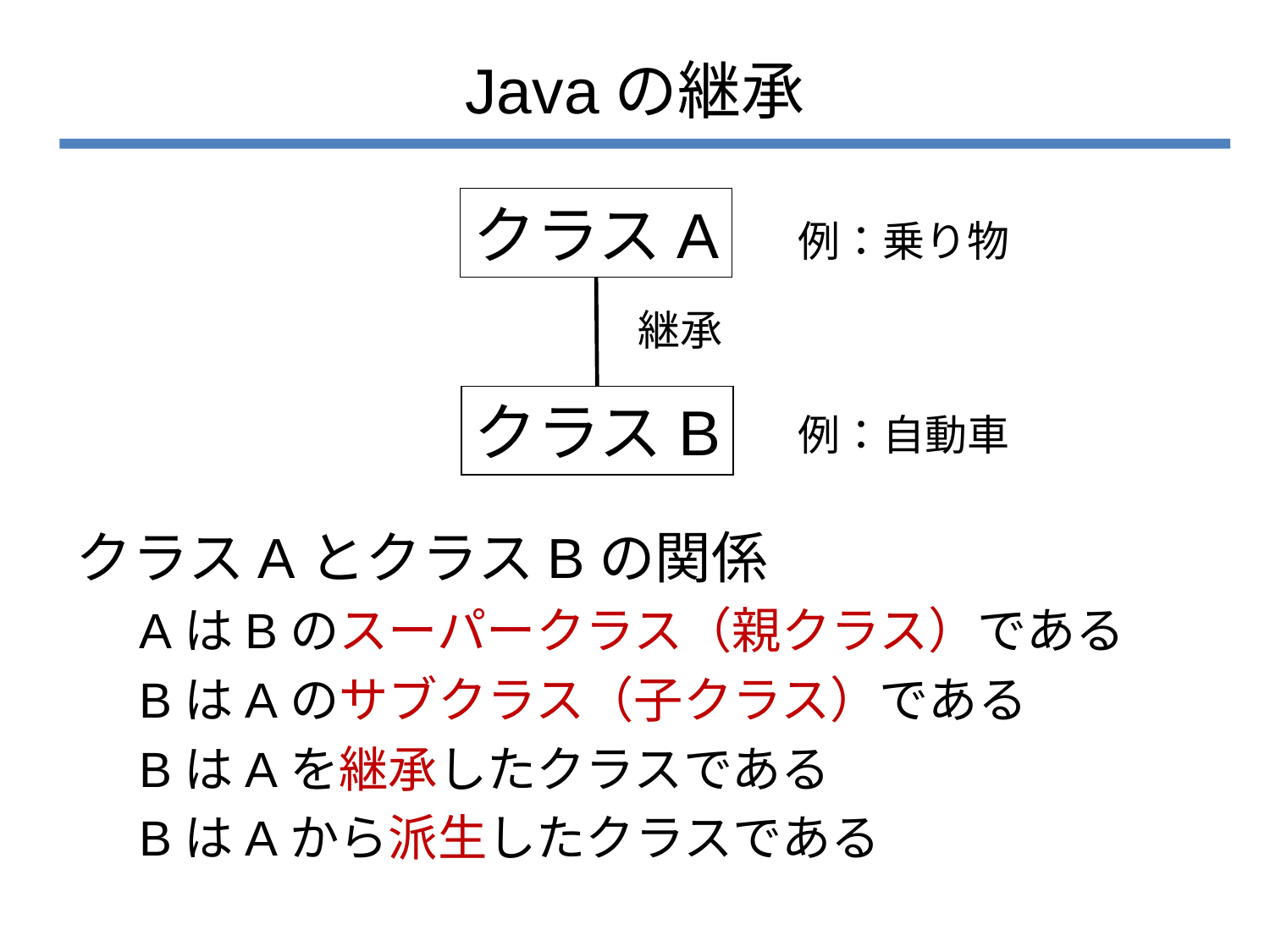

# Javaの継承
クラスA
例：乗り物
継承
クラスB
例：自動車
クラスAとクラスBの関係
AはBのスーパークラス（親クラス）である
BはAのサブクラス（子クラス）である
BはAを継承したクラスである
BはAから派生したクラスである